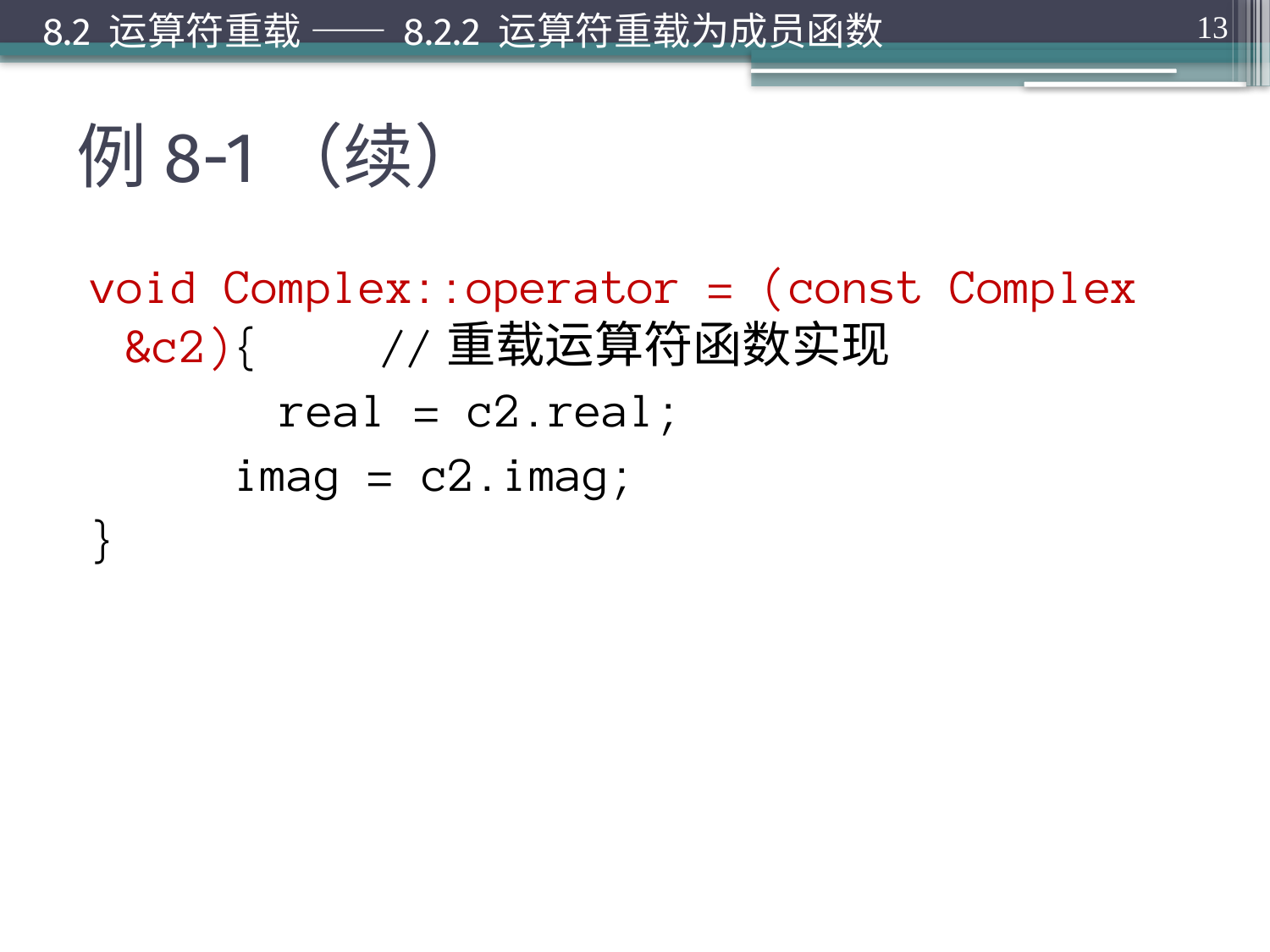

8.2 运算符重载 —— 8.2.2 运算符重载为成员函数
13
# 例8-1（续）
void Complex::operator = (const Complex &c2){	//重载运算符函数实现
		 real = c2.real;
	    imag = c2.imag;
}